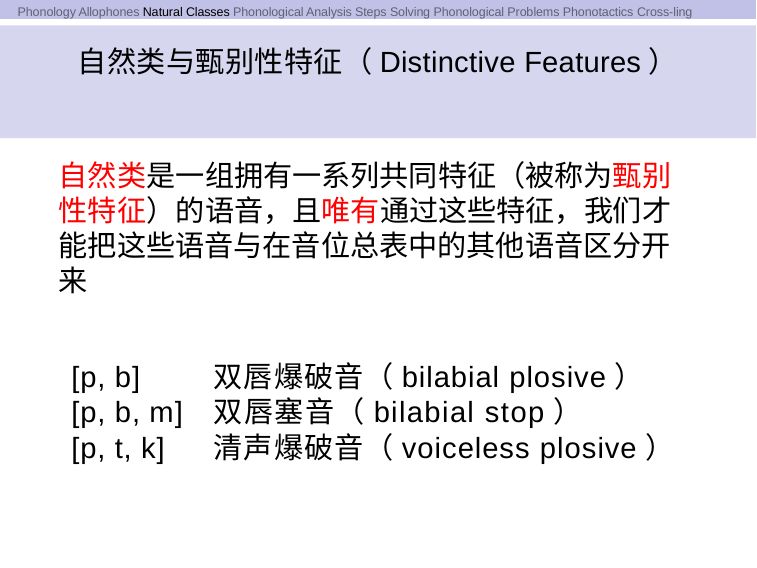

Phonology Allophones Natural Classes Phonological Analysis Steps Solving Phonological Problems Phonotactics Cross-ling
# 自然类与甄别性特征（Distinctive Features）
自然类是一组拥有一系列共同特征（被称为甄别性特征）的语音，且唯有通过这些特征，我们才能把这些语音与在音位总表中的其他语音区分开来

[p, b]	双唇爆破音（bilabial plosive）
[p, b, m]	双唇塞音（bilabial stop）
[p, t, k]	清声爆破音（voiceless plosive）